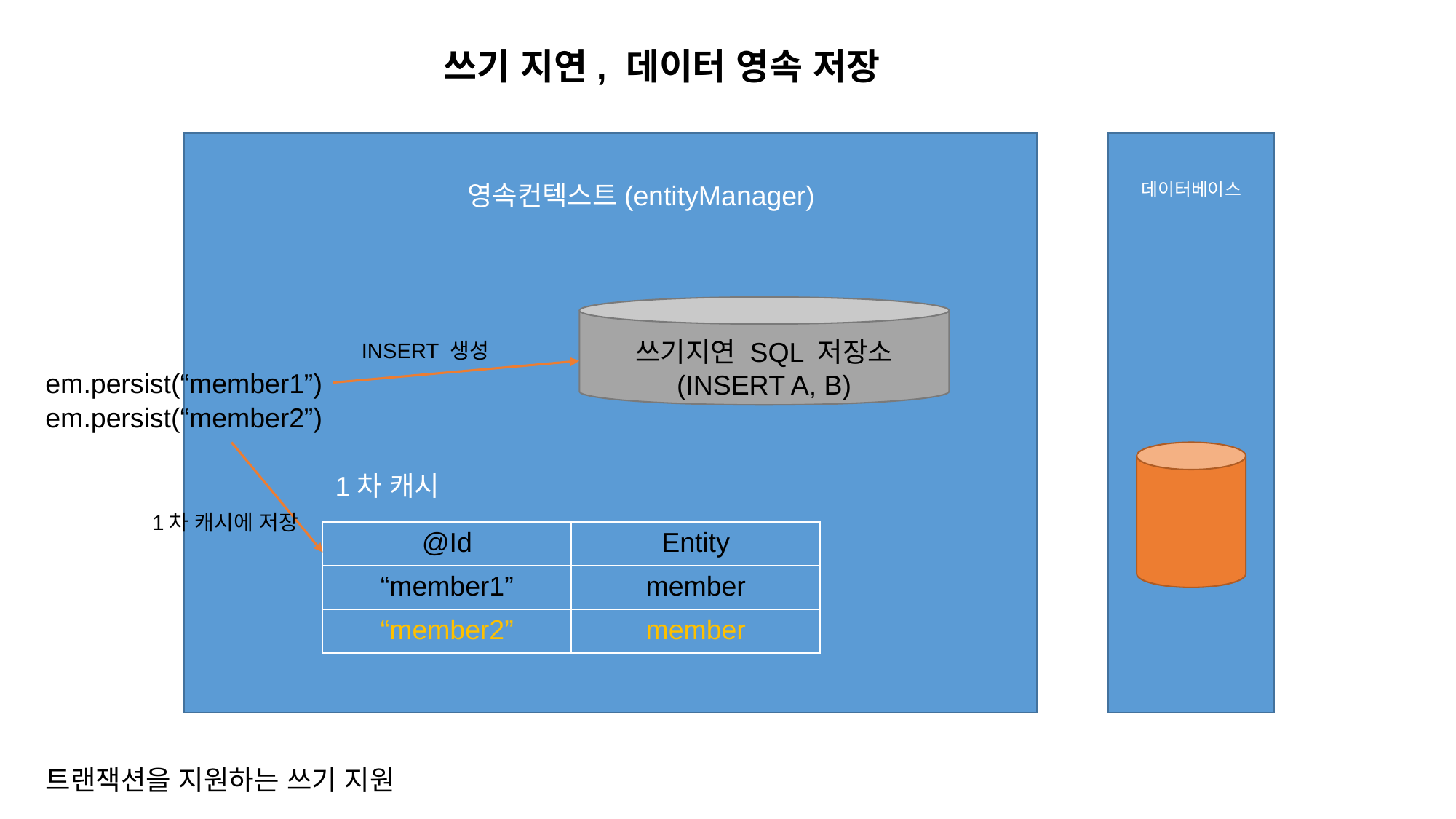

쓰기 지연, 데이터 영속 저장

영속컨텍스트(entityManager)
데이터베이스

쓰기지연 SQL 저장소
(INSERT A, B)
INSERT 생성
em.persist(“member1”)
em.persist(“member2”)

1차 캐시
1차 캐시에 저장
| @Id | Entity |
| --- | --- |
| “member1” | member |
| “member2” | member |
트랜잭션을 지원하는 쓰기 지원